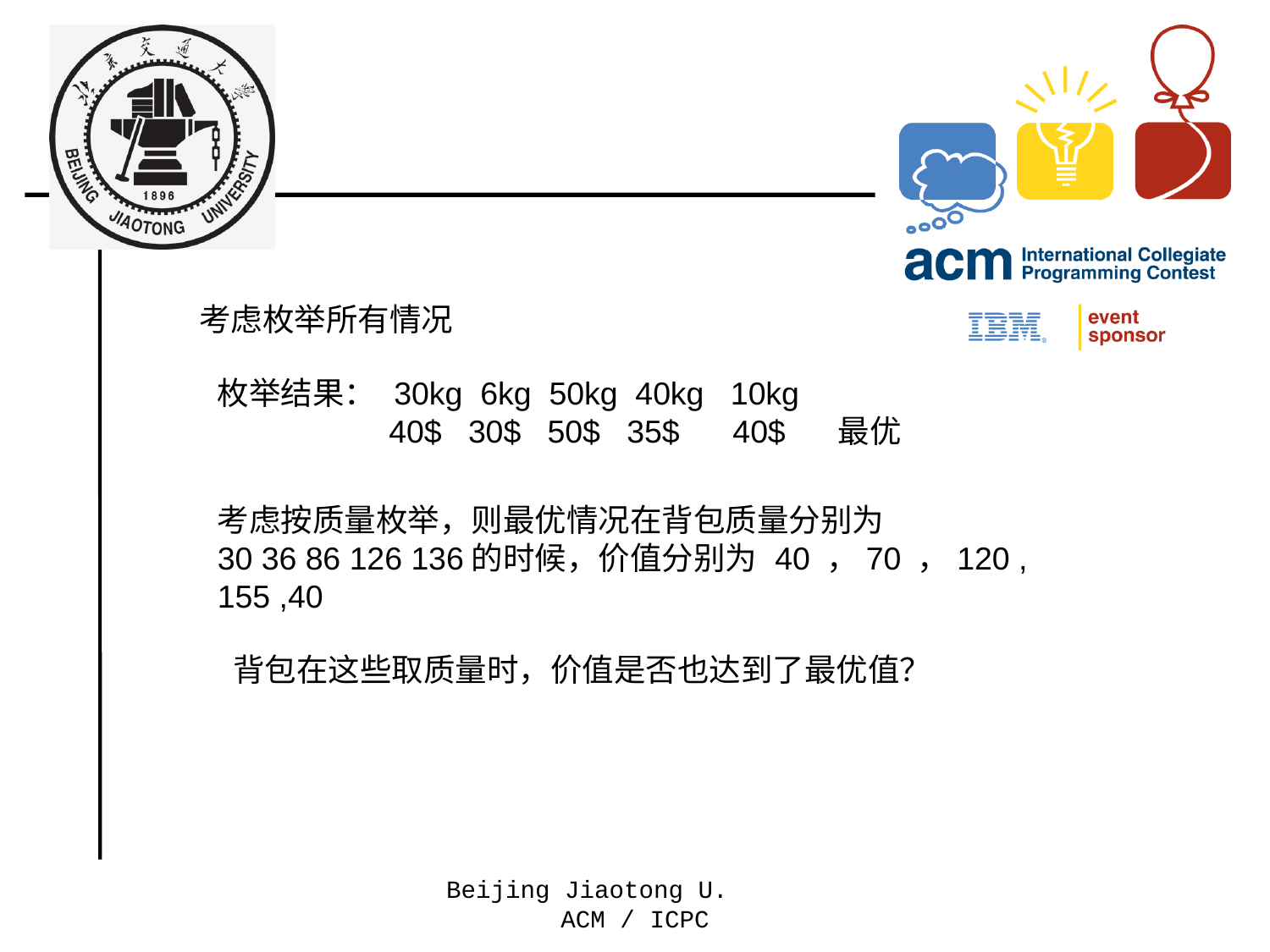

#

考虑枚举所有情况
枚举结果： 30kg  6kg  50kg  40kg   10kg
	     40$   30$   50$   35$      40$     最优
考虑按质量枚举，则最优情况在背包质量分别为
30 36 86 126 136的时候，价值分别为 40 ，70 ，120 , 155 ,40
背包在这些取质量时，价值是否也达到了最优值？